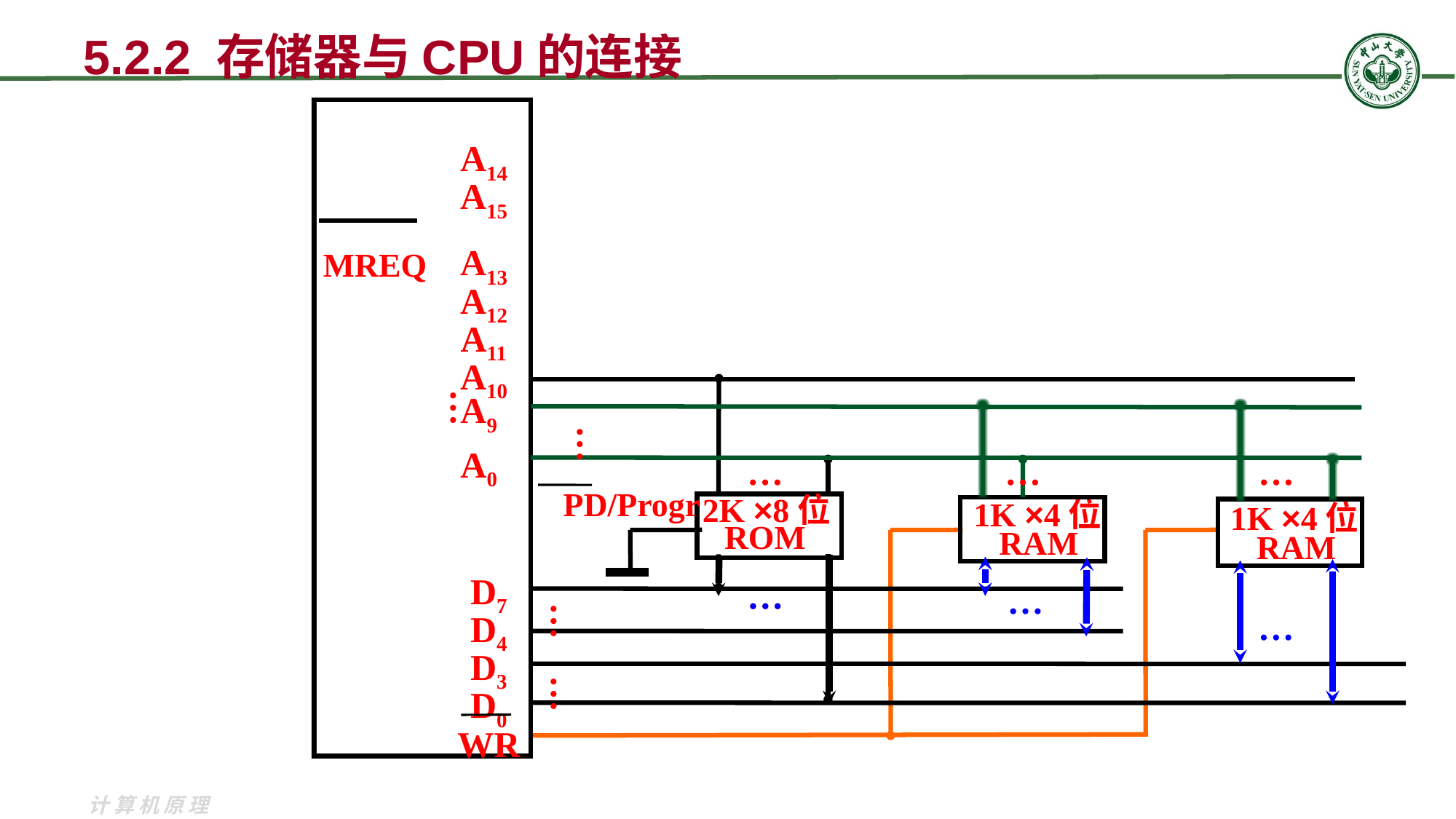

5.2.2 存储器与CPU的连接

A14
A15
A13
MREQ

A12
A11
A10
A9
…
A0
D7
D4
D3
D0
WR

…

…

…

…

PD/Progr

 2K ×8位

 ROM
 1K ×4位
1K ×4位

 RAM
 RAM

…

…

…

…

…

…